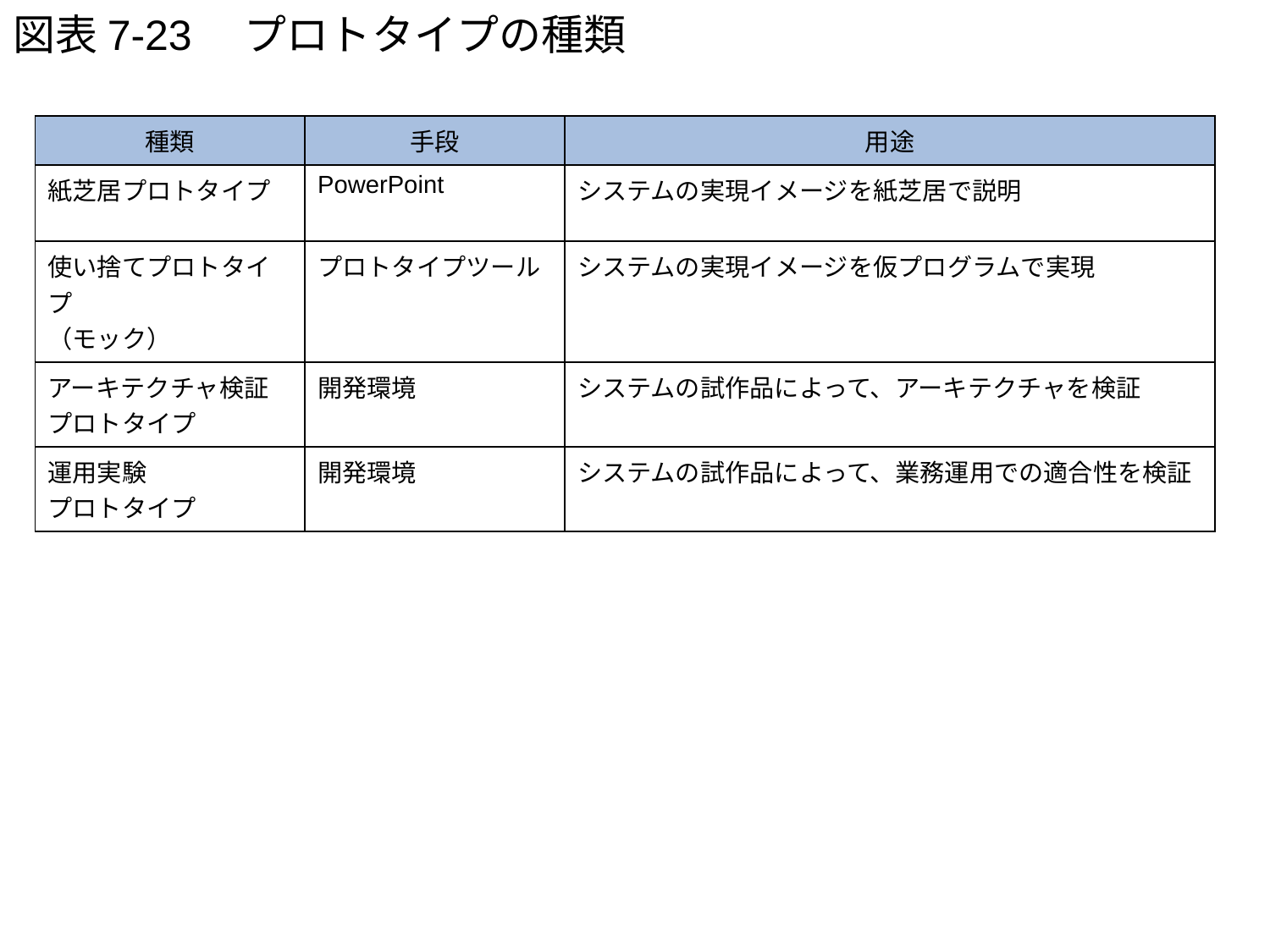

# 図表7-23　プロトタイプの種類
| 種類 | 手段 | 用途 |
| --- | --- | --- |
| 紙芝居プロトタイプ | PowerPoint | システムの実現イメージを紙芝居で説明 |
| 使い捨てプロトタイプ （モック） | プロトタイプツール | システムの実現イメージを仮プログラムで実現 |
| アーキテクチャ検証 プロトタイプ | 開発環境 | システムの試作品によって、アーキテクチャを検証 |
| 運用実験 プロトタイプ | 開発環境 | システムの試作品によって、業務運用での適合性を検証 |